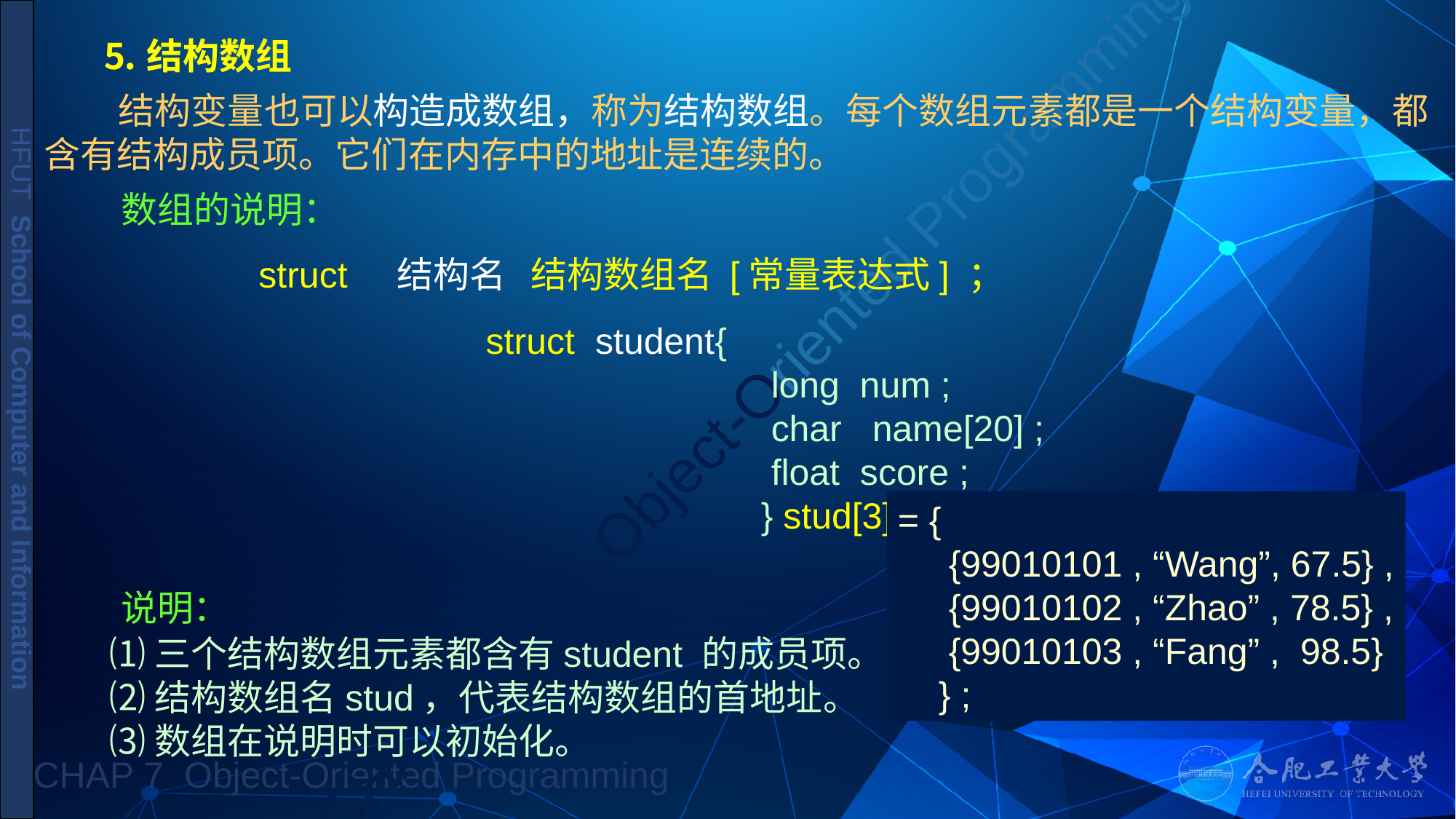

# ⒌结构数组
        结构变量也可以构造成数组，称为结构数组。每个数组元素都是一个结构变量，都含有结构成员项。它们在内存中的地址是连续的。
数组的说明：
struct    结构名   结构数组名 [常量表达式] ；
struct  student{
                            long  num ;
                            char   name[20] ;
                            float  score ;
                           } stud[3] ;
= {
     {99010101 , “Wang”, 67.5} ,
     {99010102 , “Zhao” , 78.5} ,
     {99010103 , “Fang” ,  98.5}
    } ;
说明：
⑴三个结构数组元素都含有student 的成员项。
⑵结构数组名stud，代表结构数组的首地址。
⑶数组在说明时可以初始化。